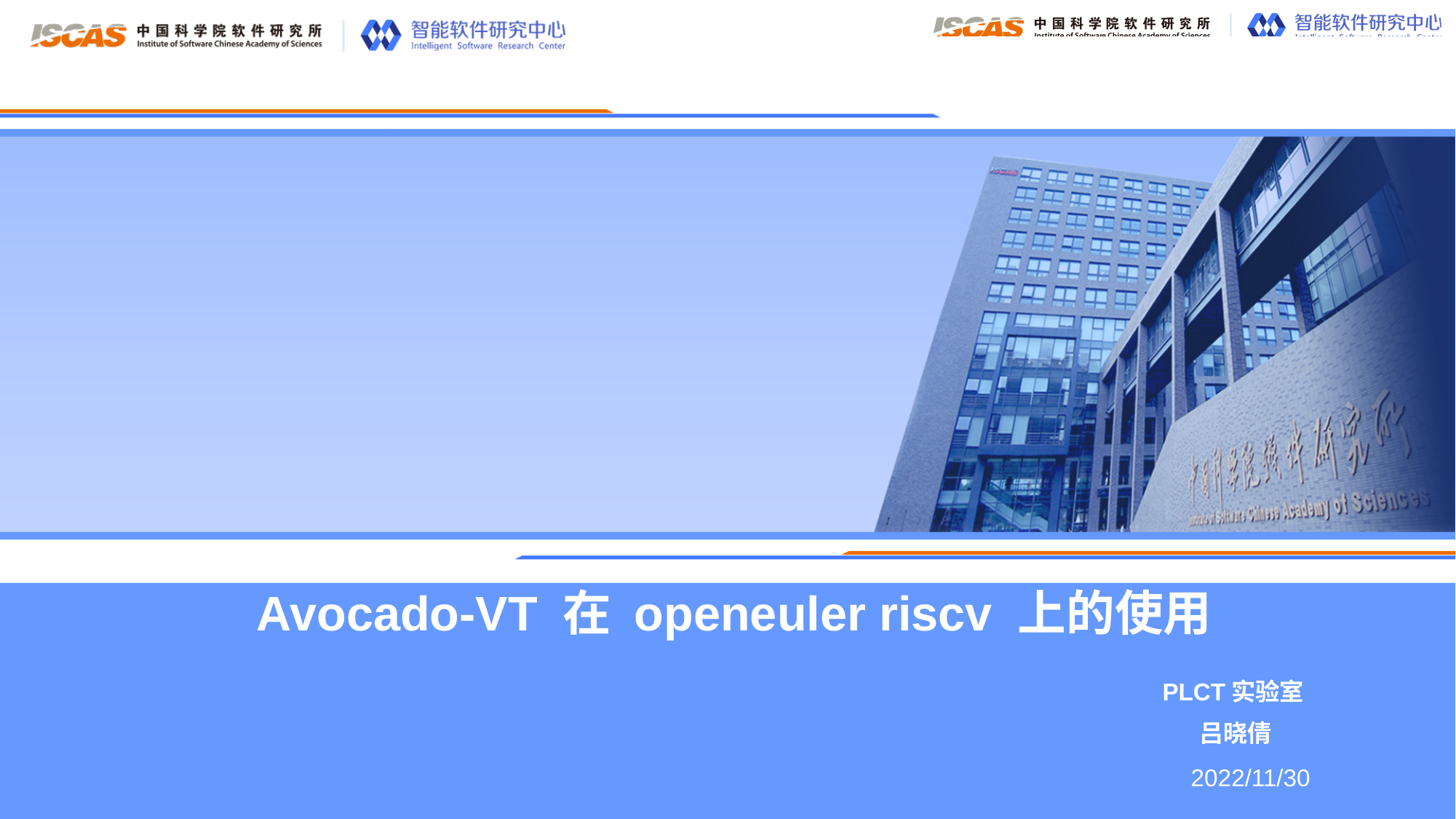

Avocado-VT 在 openeuler riscv 上的使用
PLCT实验室
吕晓倩
2022/11/30